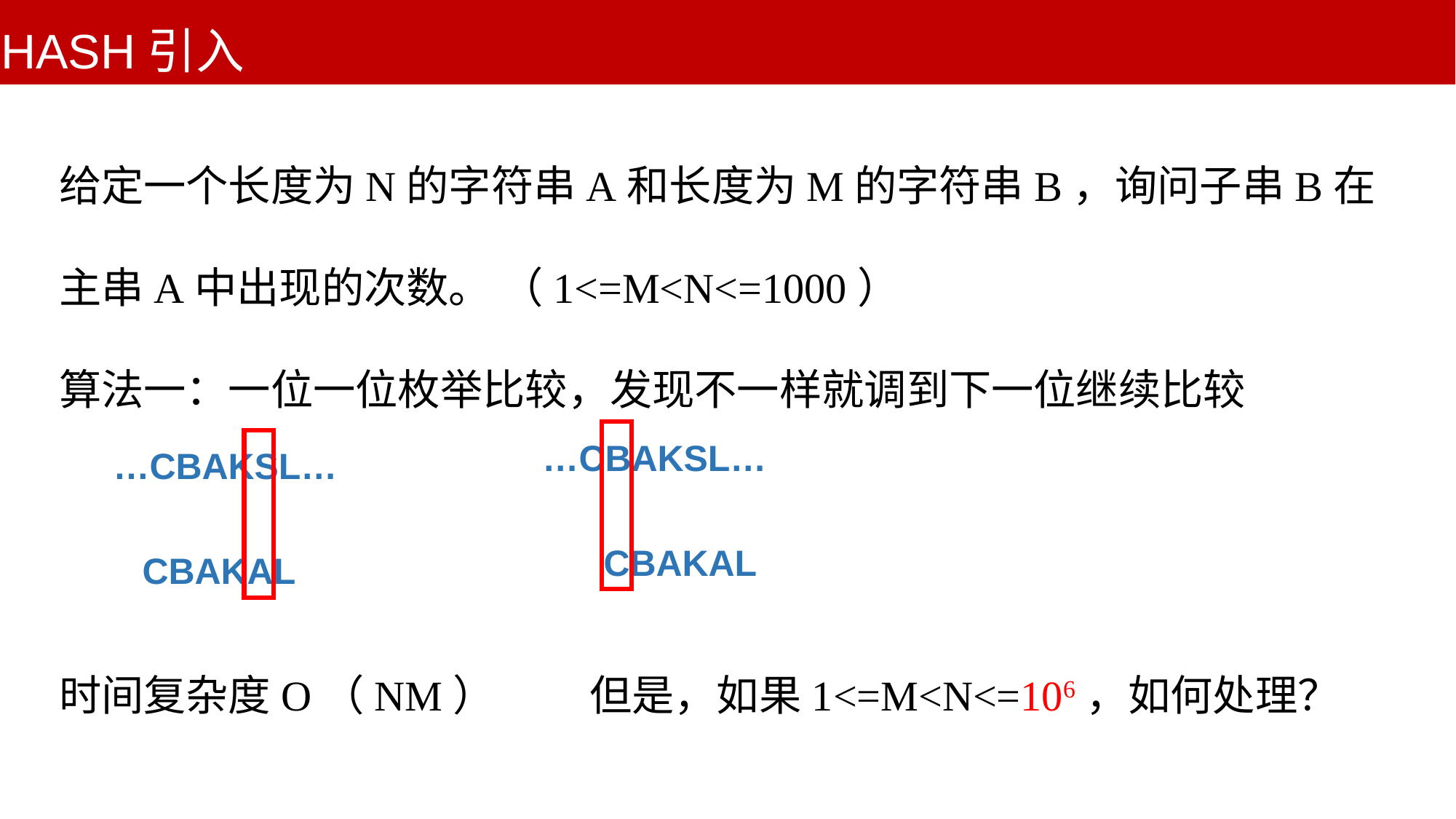

HASH引入
给定一个长度为N的字符串A和长度为M的字符串B，询问子串B在主串A中出现的次数。 （1<=M<N<=1000）
算法一：一位一位枚举比较，发现不一样就调到下一位继续比较

时间复杂度O（NM）          但是，如果1<=M<N<=106，如何处理？

…CBAKSL…

…CBAKSL…
CBAKAL
CBAKAL